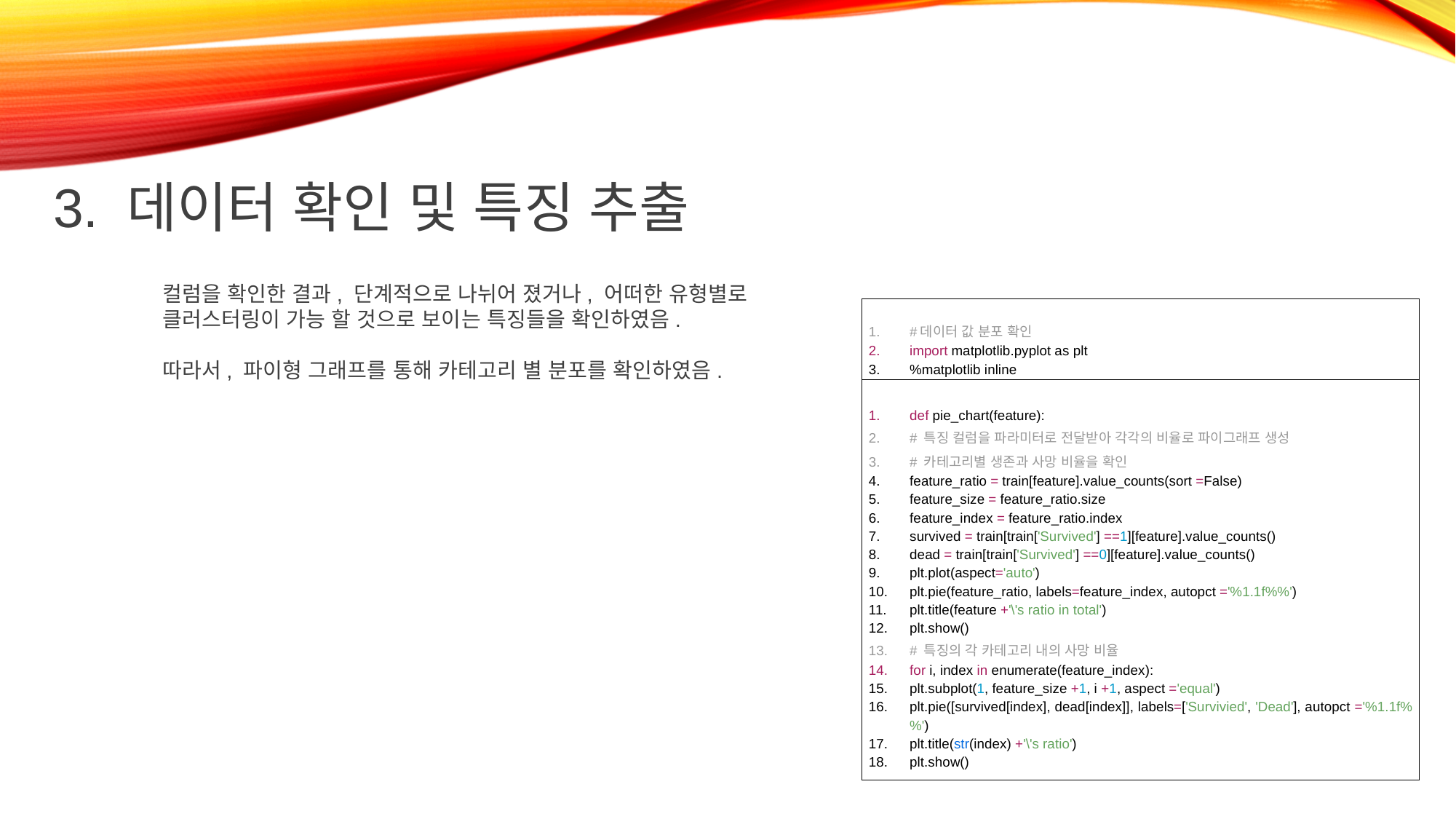

3. 데이터 확인 및 특징 추출
컬럼을 확인한 결과, 단계적으로 나뉘어 졌거나, 어떠한 유형별로
클러스터링이 가능 할 것으로 보이는 특징들을 확인하였음.

따라서, 파이형 그래프를 통해 카테고리 별 분포를 확인하였음.
| #데이터 값 분포 확인 import matplotlib.pyplot as plt %matplotlib inline |
| --- |
| def pie\_chart(feature): # 특징 컬럼을 파라미터로 전달받아 각각의 비율로 파이그래프 생성 # 카테고리별 생존과 사망 비율을 확인 feature\_ratio = train[feature].value\_counts(sort =False) feature\_size = feature\_ratio.size feature\_index = feature\_ratio.index survived = train[train['Survived'] ==1][feature].value\_counts() dead = train[train['Survived'] ==0][feature].value\_counts() plt.plot(aspect='auto') plt.pie(feature\_ratio, labels=feature\_index, autopct ='%1.1f%%') plt.title(feature +'\'s ratio in total') plt.show() # 특징의 각 카테고리 내의 사망 비율 for i, index in enumerate(feature\_index): plt.subplot(1, feature\_size +1, i +1, aspect ='equal') plt.pie([survived[index], dead[index]], labels=['Survivied', 'Dead'], autopct ='%1.1f%%') plt.title(str(index) +'\'s ratio') plt.show() |